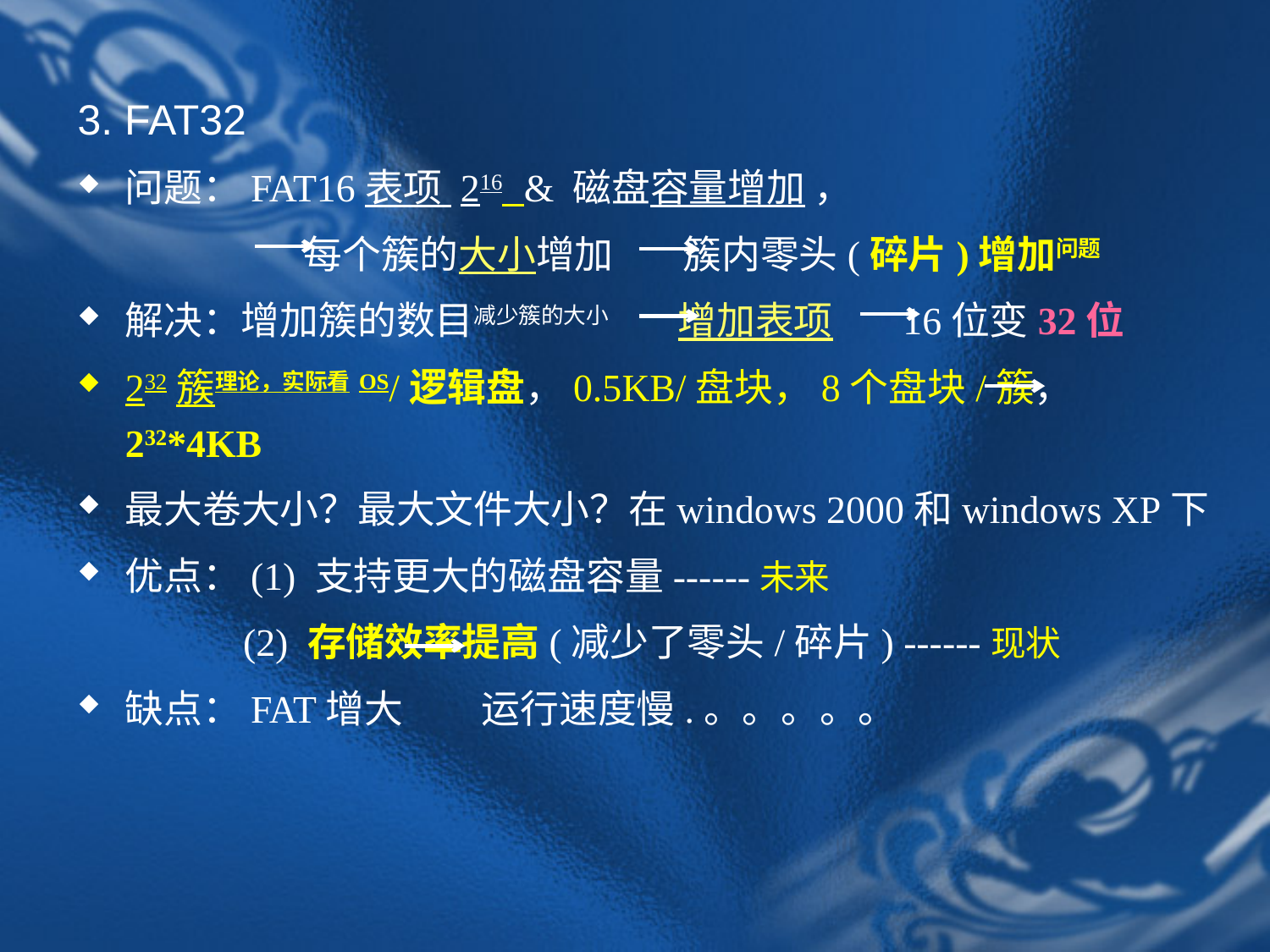

3. FAT32
问题：FAT16表项 216  & 磁盘容量增加 ，
                         每个簇的大小增加        簇内零头(碎片)增加问题
解决：增加簇的数目减少簇的大小        增加表项       16位变32位
232簇理论，实际看OS/逻辑盘，0.5KB/盘块，8个盘块/簇，   232*4KB
最大卷大小？最大文件大小？在windows 2000和windows XP下
优点：(1) 支持更大的磁盘容量------未来
                 (2) 存储效率提高(减少了零头/碎片) ------现状
缺点：FAT增大         运行速度慢.。。。。。